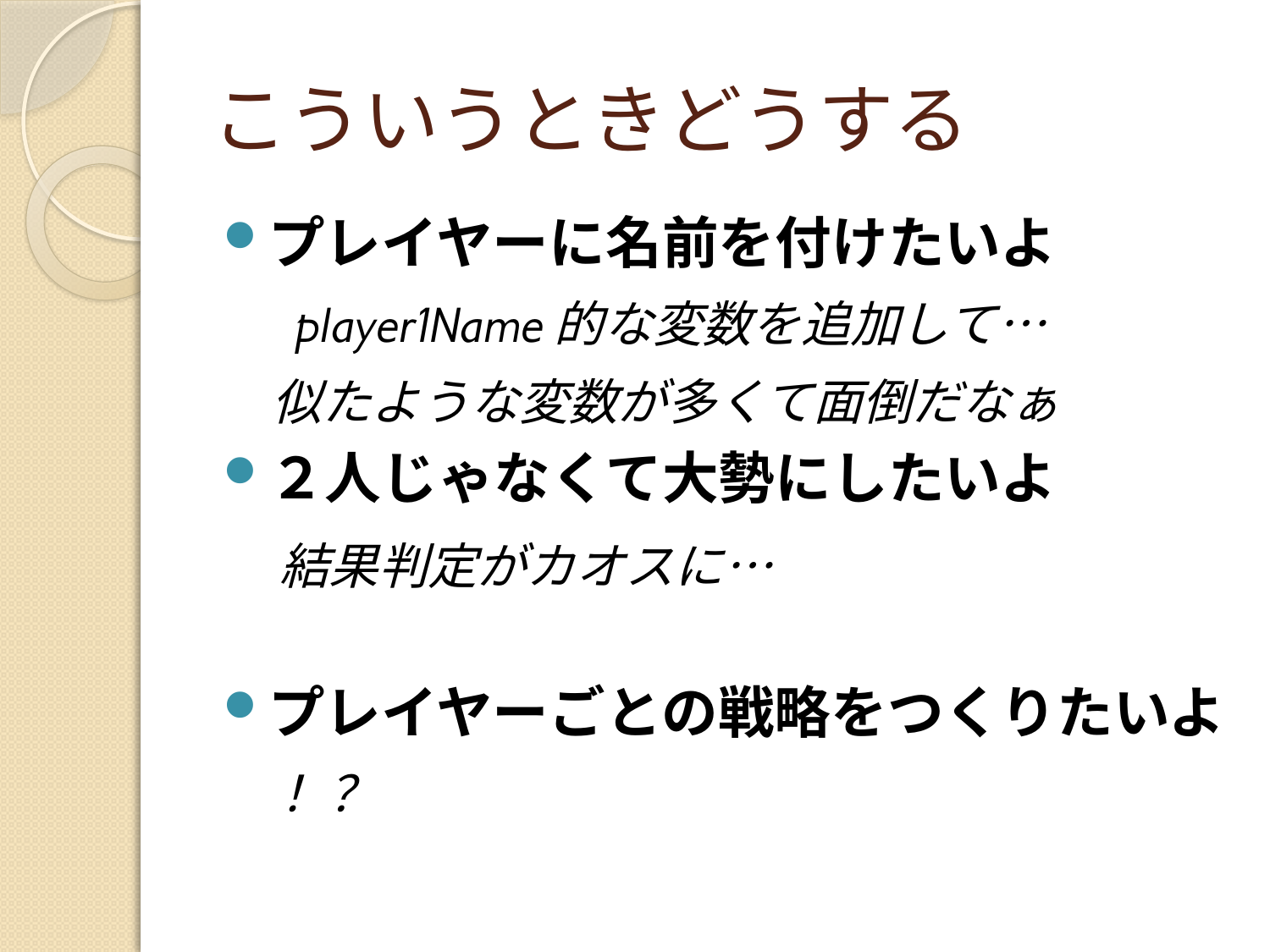

# こういうときどうする
プレイヤーに名前を付けたいよ
　player1Name的な変数を追加して…
　似たような変数が多くて面倒だなぁ
２人じゃなくて大勢にしたいよ
　結果判定がカオスに…

プレイヤーごとの戦略をつくりたいよ
　！？